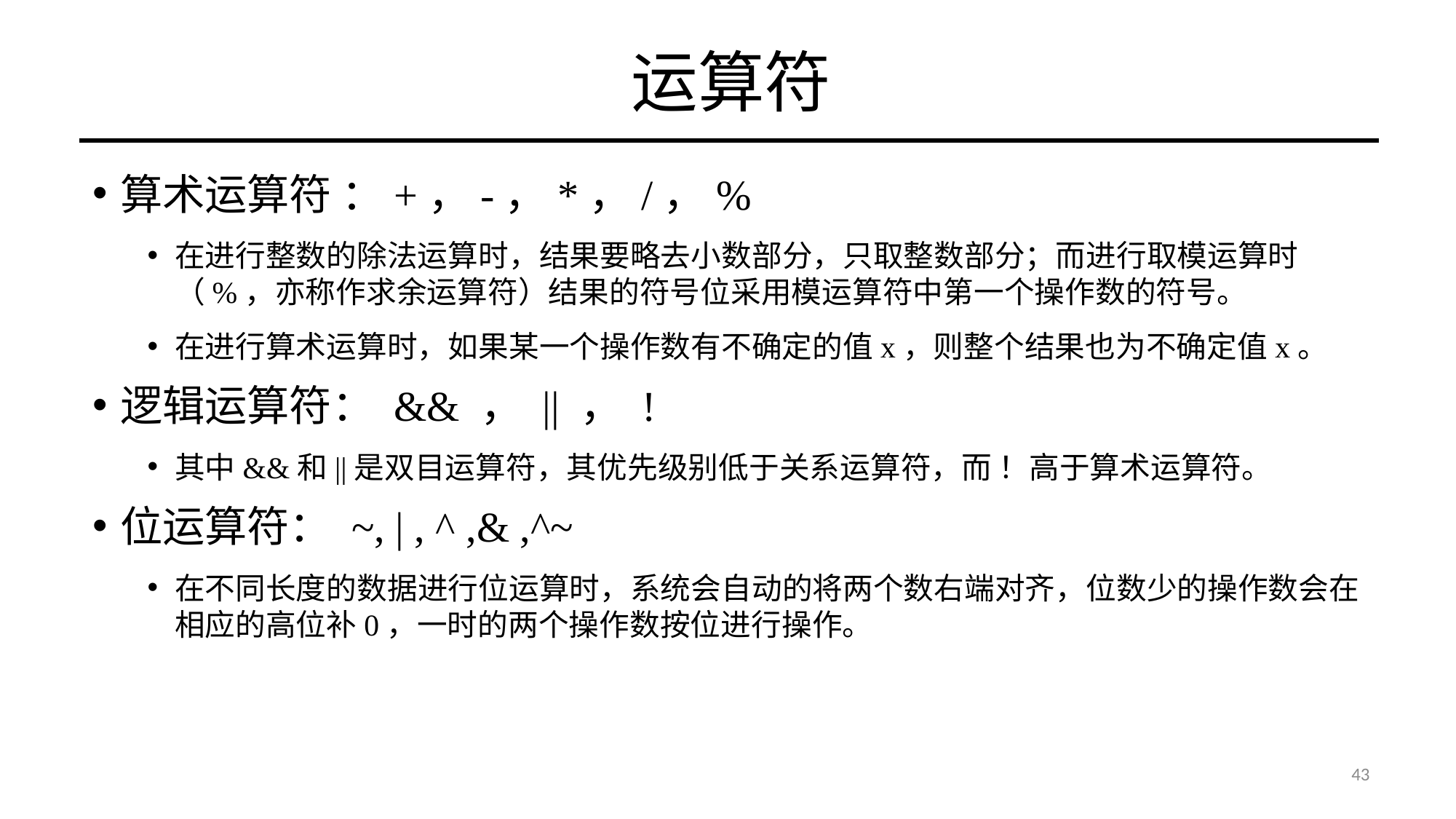

# 运算符
算术运算符 ：+，-，*，/，%
在进行整数的除法运算时，结果要略去小数部分，只取整数部分；而进行取模运算时（%，亦称作求余运算符）结果的符号位采用模运算符中第一个操作数的符号。
在进行算术运算时，如果某一个操作数有不确定的值x，则整个结果也为不确定值x。
逻辑运算符： && ， || ， !
其中&&和||是双目运算符，其优先级别低于关系运算符，而 ！高于算术运算符。
位运算符： ~, | , ^ ,& ,^~
在不同长度的数据进行位运算时，系统会自动的将两个数右端对齐，位数少的操作数会在相应的高位补0，一时的两个操作数按位进行操作。
43